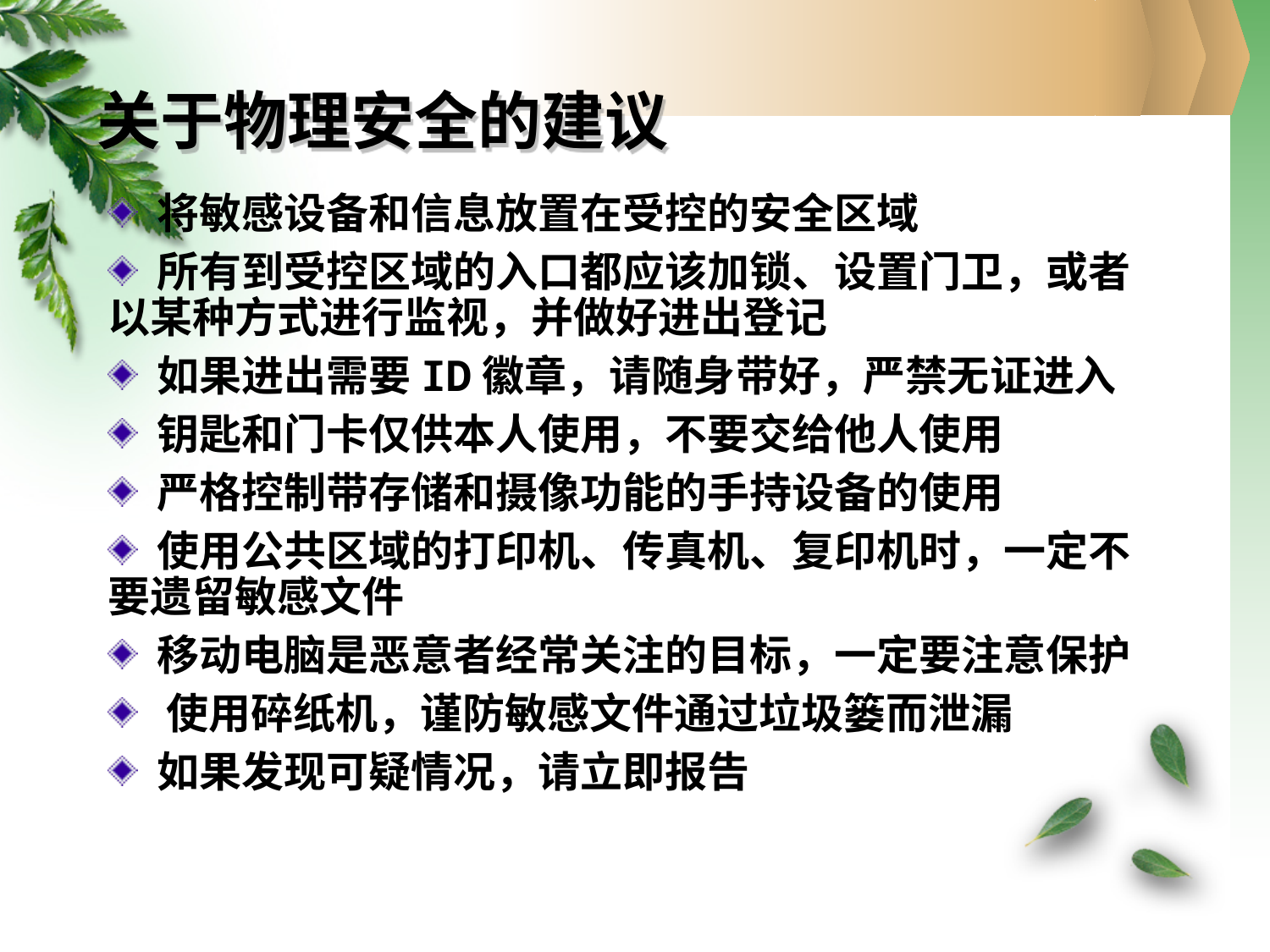

关于物理安全的建议
 将敏感设备和信息放置在受控的安全区域
 所有到受控区域的入口都应该加锁、设置门卫，或者以某种方式进行监视，并做好进出登记
 如果进出需要ID徽章，请随身带好，严禁无证进入
 钥匙和门卡仅供本人使用，不要交给他人使用
 严格控制带存储和摄像功能的手持设备的使用
 使用公共区域的打印机、传真机、复印机时，一定不要遗留敏感文件
 移动电脑是恶意者经常关注的目标，一定要注意保护
  使用碎纸机，谨防敏感文件通过垃圾篓而泄漏
 如果发现可疑情况，请立即报告